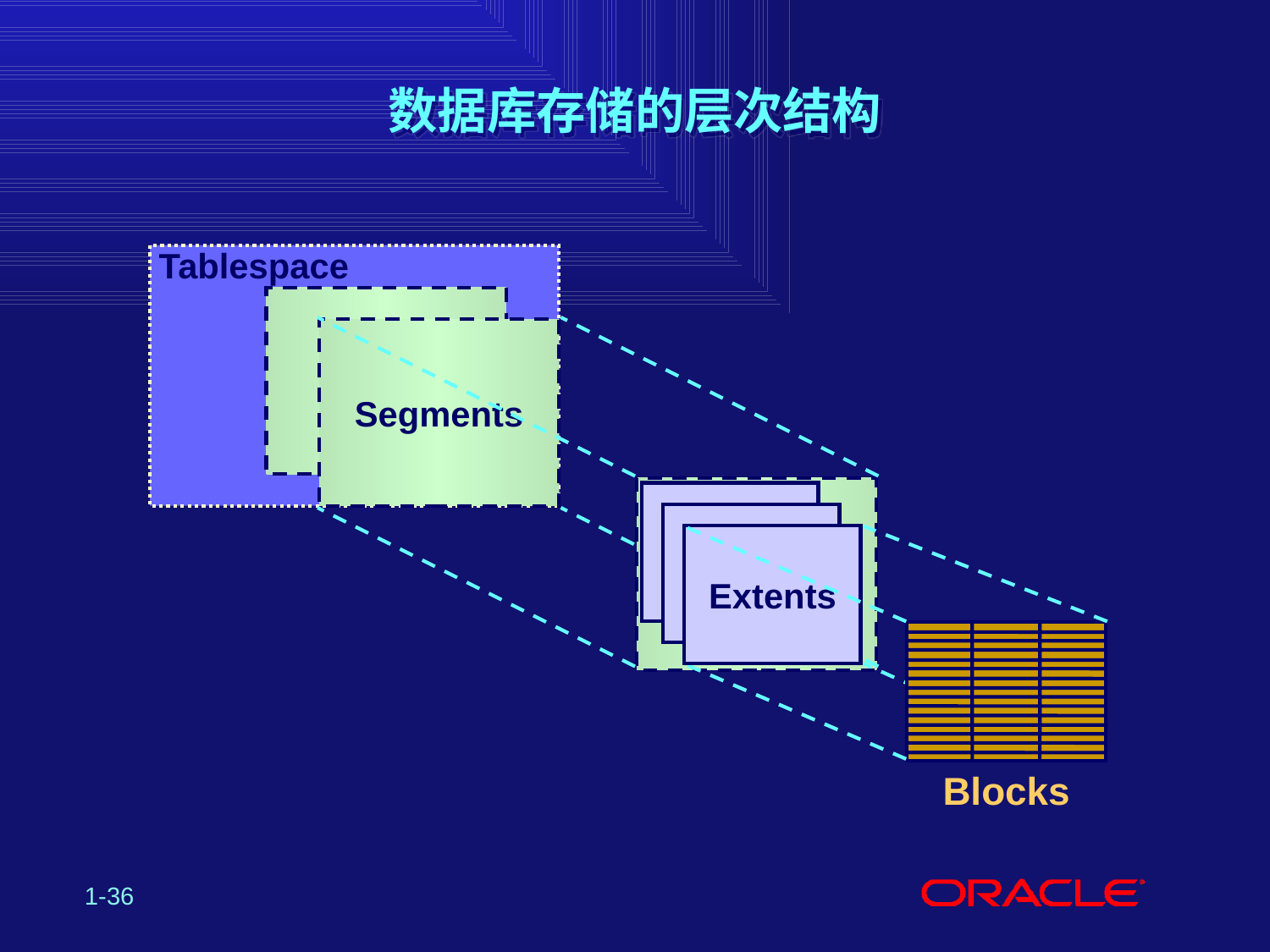

# 数据库存储的层次结构
Tablespace

Segments

Extents
Extents
Extents

Blocks